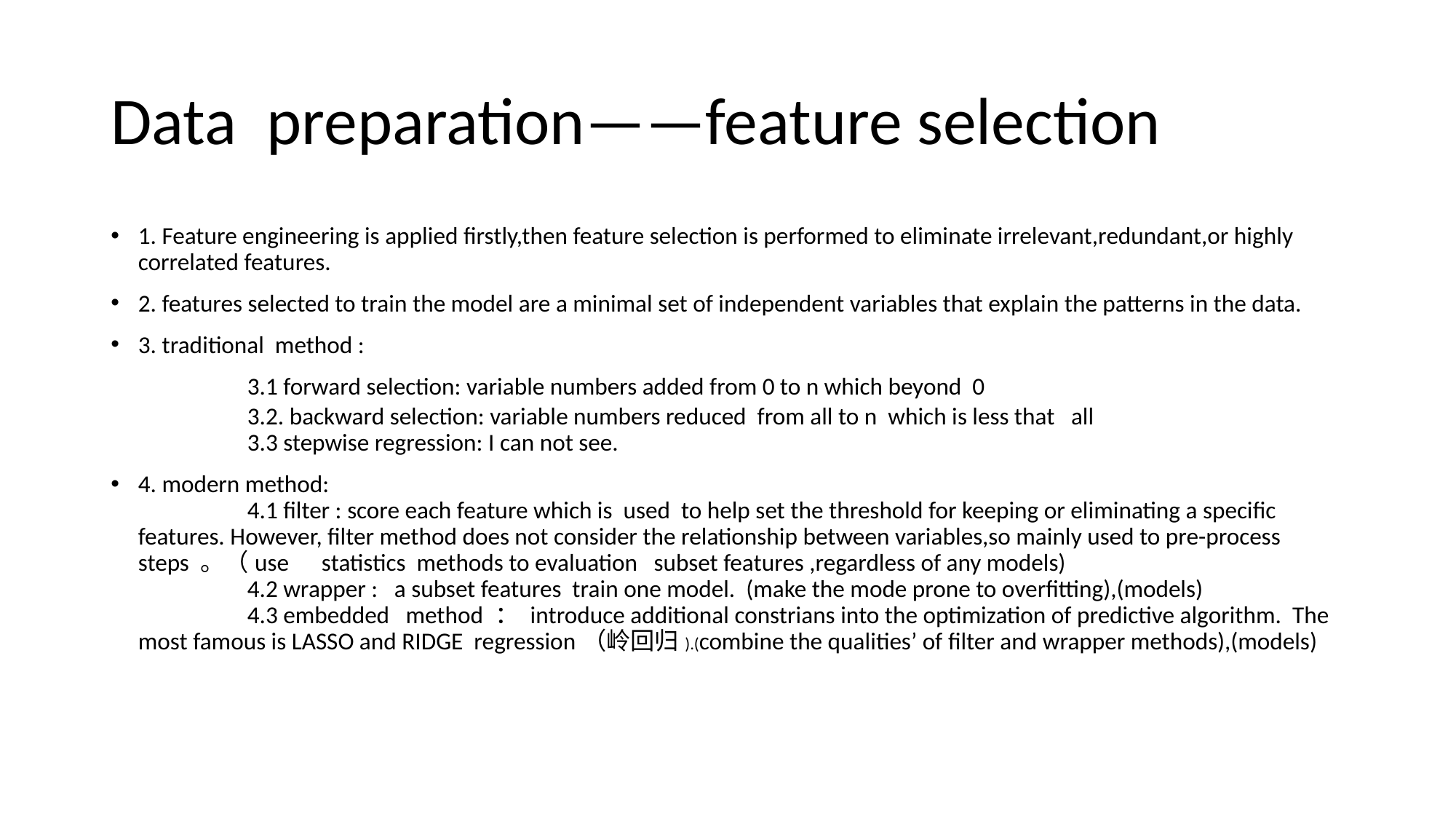

# Data  preparation——feature selection
1. Feature engineering is applied firstly,then feature selection is performed to eliminate irrelevant,redundant,or highly correlated features.
2. features selected to train the model are a minimal set of independent variables that explain the patterns in the data.
3. traditional  method :
	3.1 forward selection: variable numbers added from 0 to n which beyond  0
	3.2. backward selection: variable numbers reduced  from all to n  which is less that   all
	3.3 stepwise regression: I can not see.
4. modern method:
	4.1 filter : score each feature which is  used  to help set the threshold for keeping or eliminating a specific features. However, filter method does not consider the relationship between variables,so mainly used to pre-process steps 。（use      statistics  methods to evaluation   subset features ,regardless of any models)
	4.2 wrapper :   a subset features  train one model.  (make the mode prone to overfitting),(models)
	4.3 embedded   method ： introduce additional constrians into the optimization of predictive algorithm.  The most famous is LASSO and RIDGE  regression（岭回归).(combine the qualities’ of filter and wrapper methods),(models)